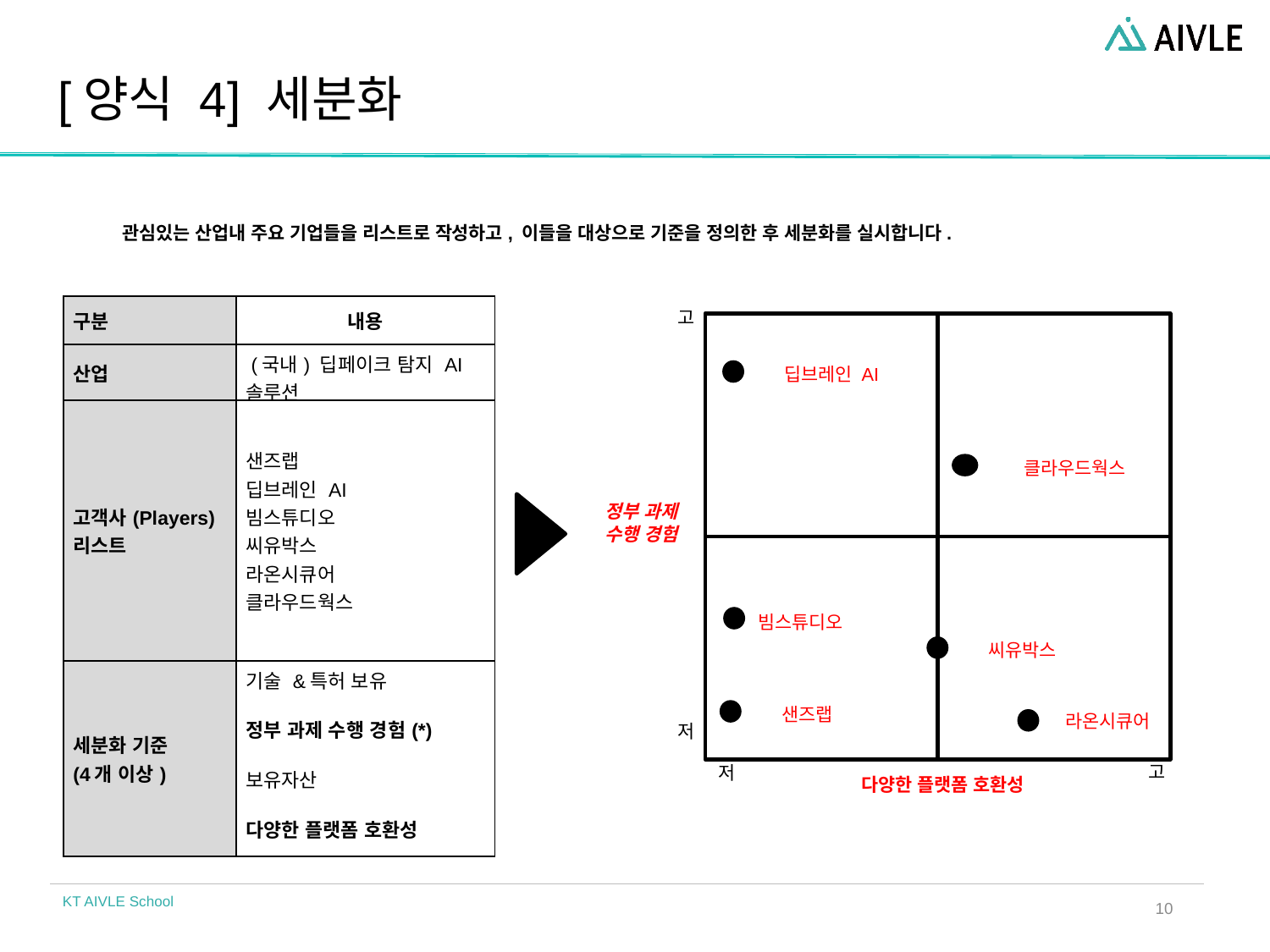

# [양식 4] 세분화

관심있는 산업내 주요 기업들을 리스트로 작성하고, 이들을 대상으로 기준을 정의한 후 세분화를 실시합니다.
| 구분 | 내용 |
| --- | --- |
| 산업 | (국내) 딥페이크 탐지 AI 솔루션 |
| 고객사(Players) 리스트 | 샌즈랩 딥브레인 AI 빔스튜디오 씨유박스 라온시큐어 클라우드웍스 |
| 세분화 기준 (4개 이상) | 기술 &특허 보유 정부 과제 수행 경험(\*) 보유자산 다양한 플랫폼 호환성 |
고

딥브레인 AI

클라우드웍스

정부 과제 수행 경험
빔스튜디오

씨유박스

샌즈랩

라온시큐어

저
고
저
다양한 플랫폼 호환성